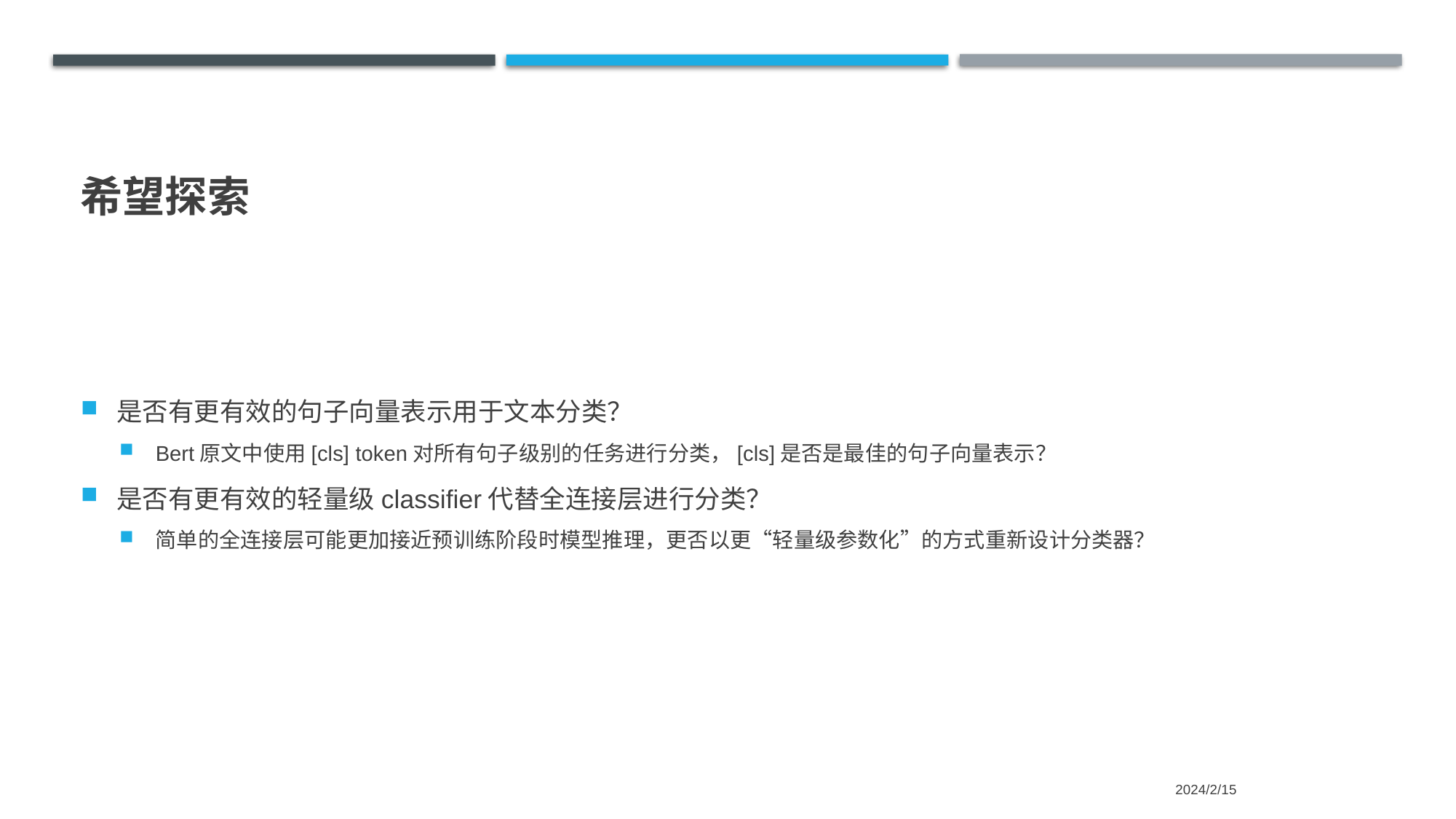

# 希望探索
是否有更有效的句子向量表示用于文本分类？
Bert原文中使用[cls] token对所有句子级别的任务进行分类，[cls]是否是最佳的句子向量表示？
是否有更有效的轻量级classifier代替全连接层进行分类？
简单的全连接层可能更加接近预训练阶段时模型推理，更否以更“轻量级参数化”的方式重新设计分类器？

2024/2/15